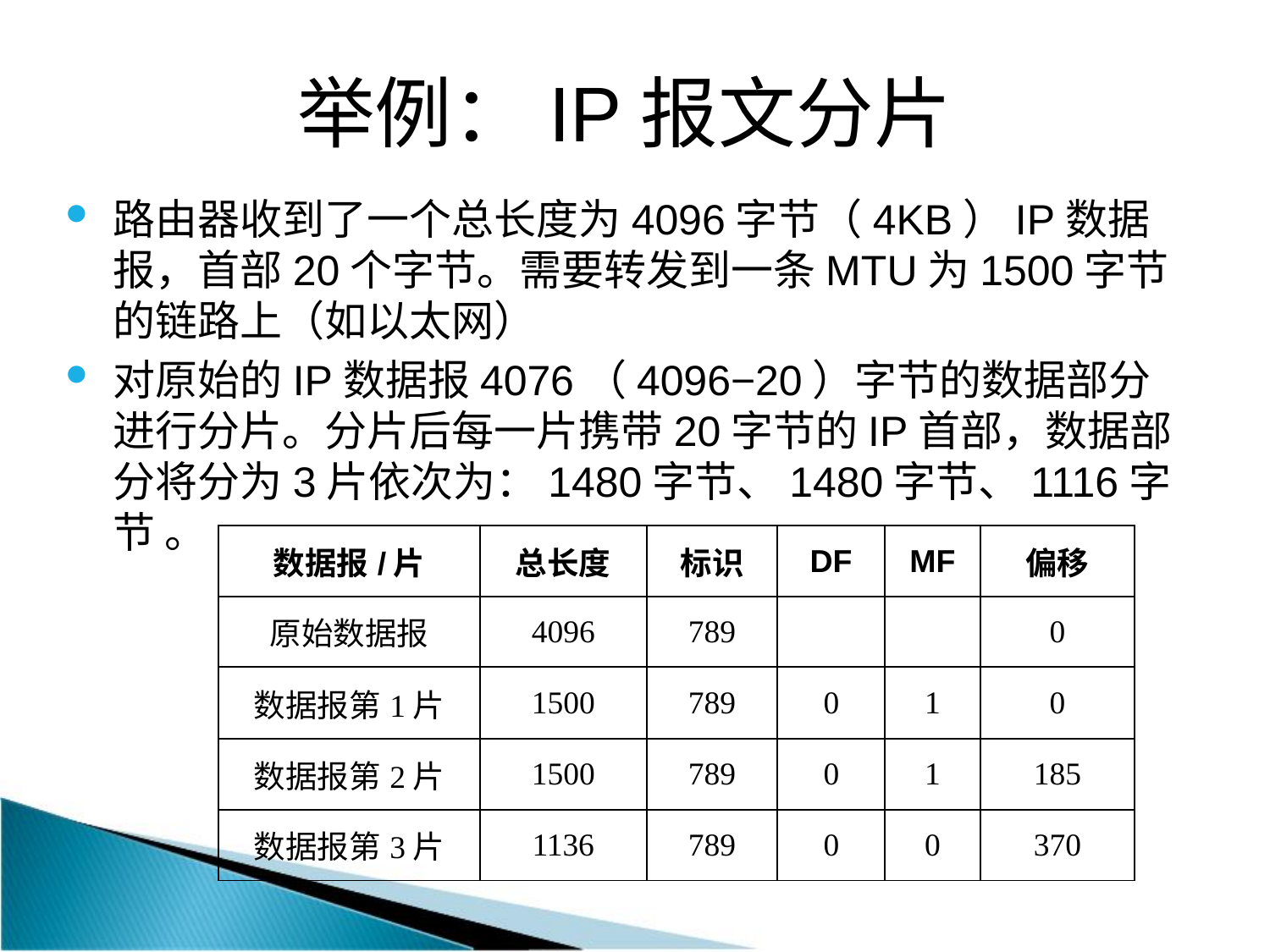

# 举例：IP报文分片
路由器收到了一个总长度为4096字节（4KB）IP数据报，首部20个字节。需要转发到一条MTU为1500字节的链路上（如以太网）
对原始的IP数据报4076（4096−20）字节的数据部分进行分片。分片后每一片携带20字节的IP首部，数据部分将分为3片依次为：1480字节、1480字节、1116字节 。

| 数据报/片 | 总长度 | 标识 | DF | MF | 偏移 |
| --- | --- | --- | --- | --- | --- |
| 原始数据报 | 4096 | 789 |  |  | 0 |
| 数据报第1片 | 1500 | 789 | 0 | 1 | 0 |
| 数据报第2片 | 1500 | 789 | 0 | 1 | 185 |
| 数据报第3片 | 1136 | 789 | 0 | 0 | 370 |